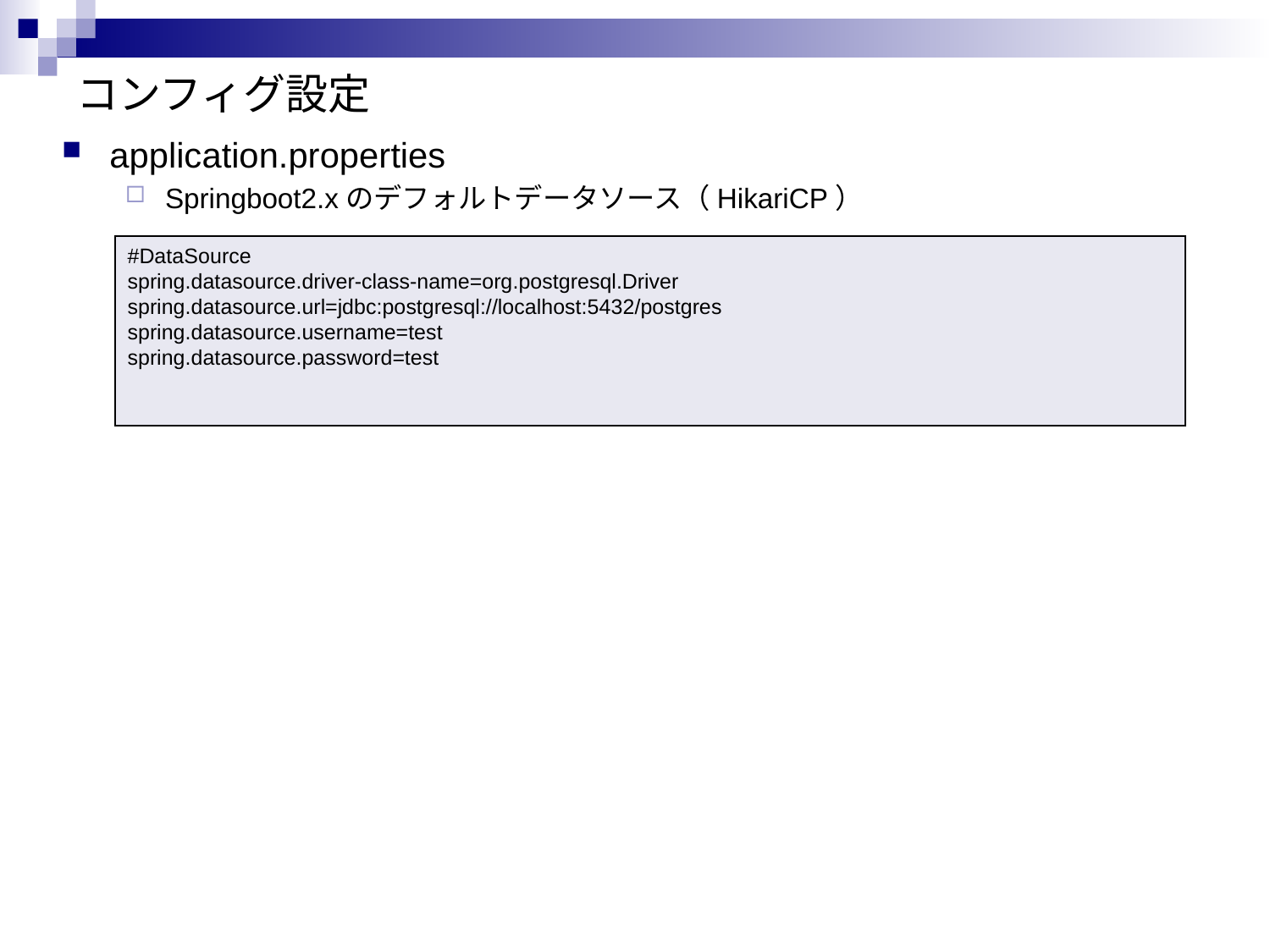

# コンフィグ設定
application.properties
Springboot2.xのデフォルトデータソース（HikariCP）
#DataSource
spring.datasource.driver-class-name=org.postgresql.Driver
spring.datasource.url=jdbc:postgresql://localhost:5432/postgres
spring.datasource.username=test
spring.datasource.password=test